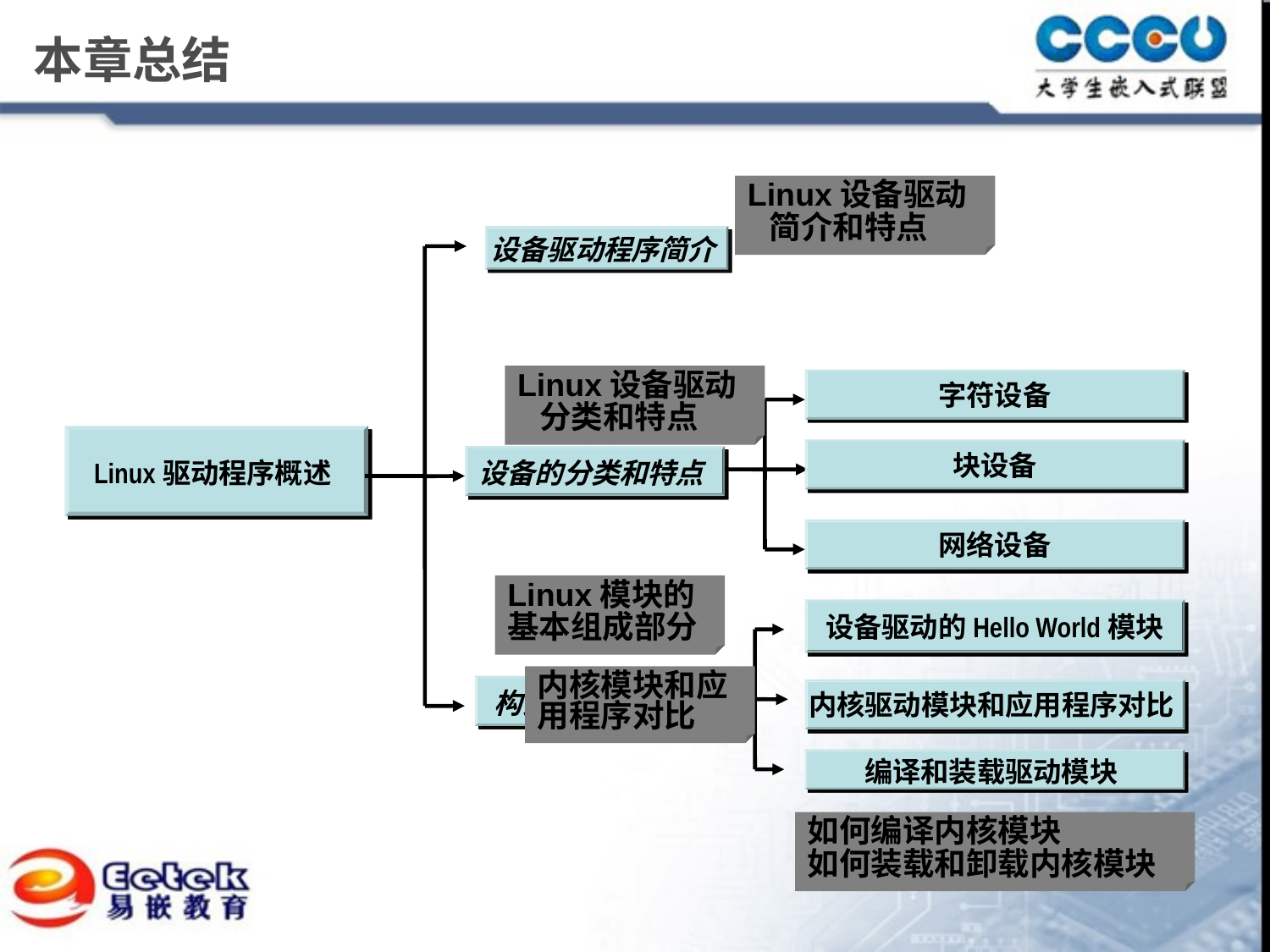

# 本章总结
Linux设备驱动
  简介和特点
设备驱动程序简介

Linux设备驱动
  分类和特点
字符设备

Linux驱动程序概述
块设备
设备的分类和特点
网络设备
Linux模块的
基本组成部分
设备驱动的Hello World模块

内核模块和应用程序对比
构造和运行模块
内核驱动模块和应用程序对比
编译和装载驱动模块
如何编译内核模块
如何装载和卸载内核模块